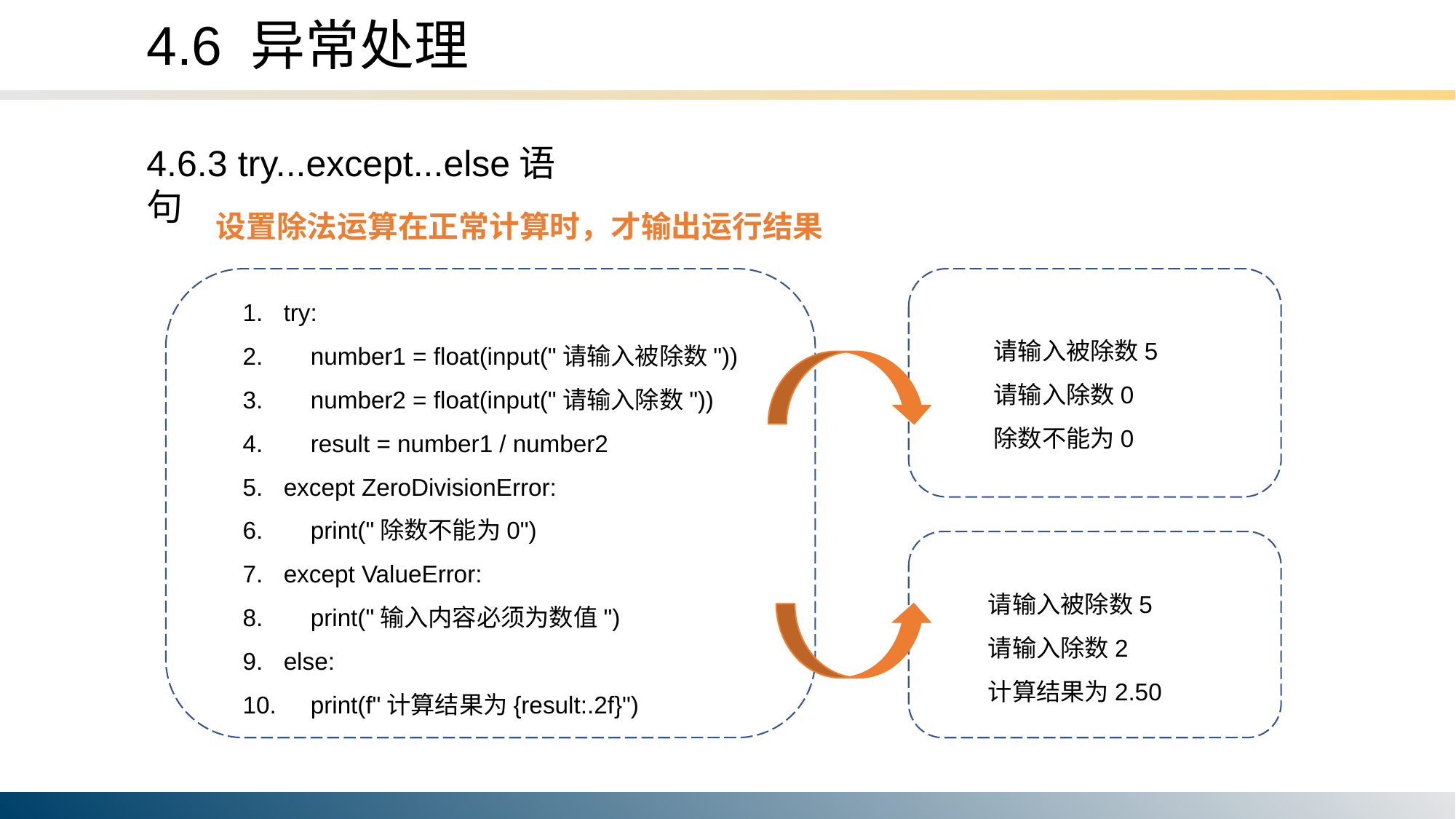

4.6 异常处理
4.6.3 try...except...else语句
设置除法运算在正常计算时，才输出运行结果

try:
    number1 = float(input("请输入被除数"))
    number2 = float(input("请输入除数"))
    result = number1 / number2
except ZeroDivisionError:
    print("除数不能为0")
except ValueError:
    print("输入内容必须为数值")
else:
    print(f"计算结果为{result:.2f}")
请输入被除数5
请输入除数0
除数不能为0

请输入被除数5
请输入除数2
计算结果为2.50